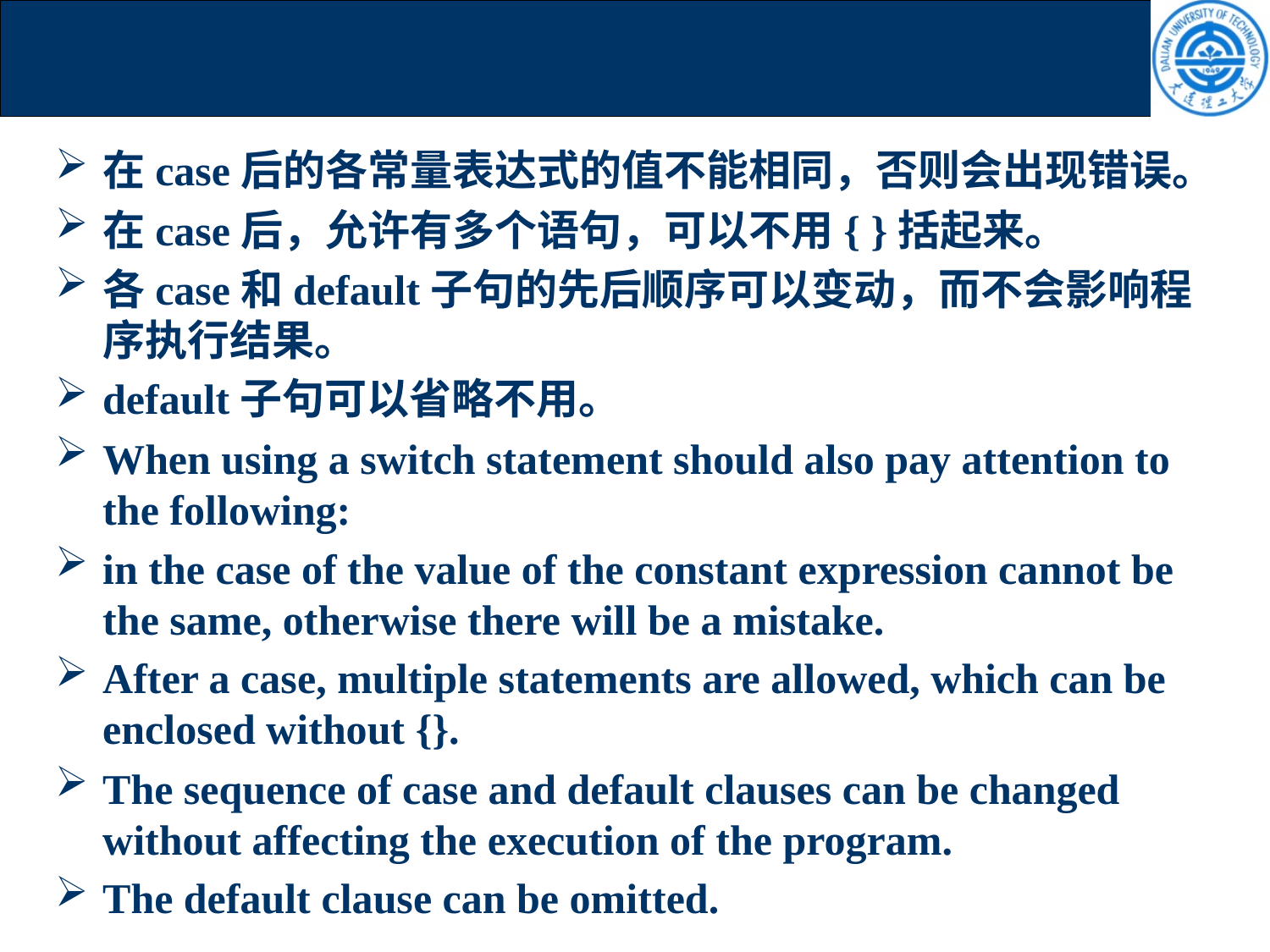

#
在case后的各常量表达式的值不能相同，否则会出现错误。
在case后，允许有多个语句，可以不用{ }括起来。
各case和default子句的先后顺序可以变动，而不会影响程序执行结果。
default子句可以省略不用。
When using a switch statement should also pay attention to the following:
in the case of the value of the constant expression cannot be the same, otherwise there will be a mistake.
After a case, multiple statements are allowed, which can be enclosed without {}.
The sequence of case and default clauses can be changed without affecting the execution of the program.
The default clause can be omitted.